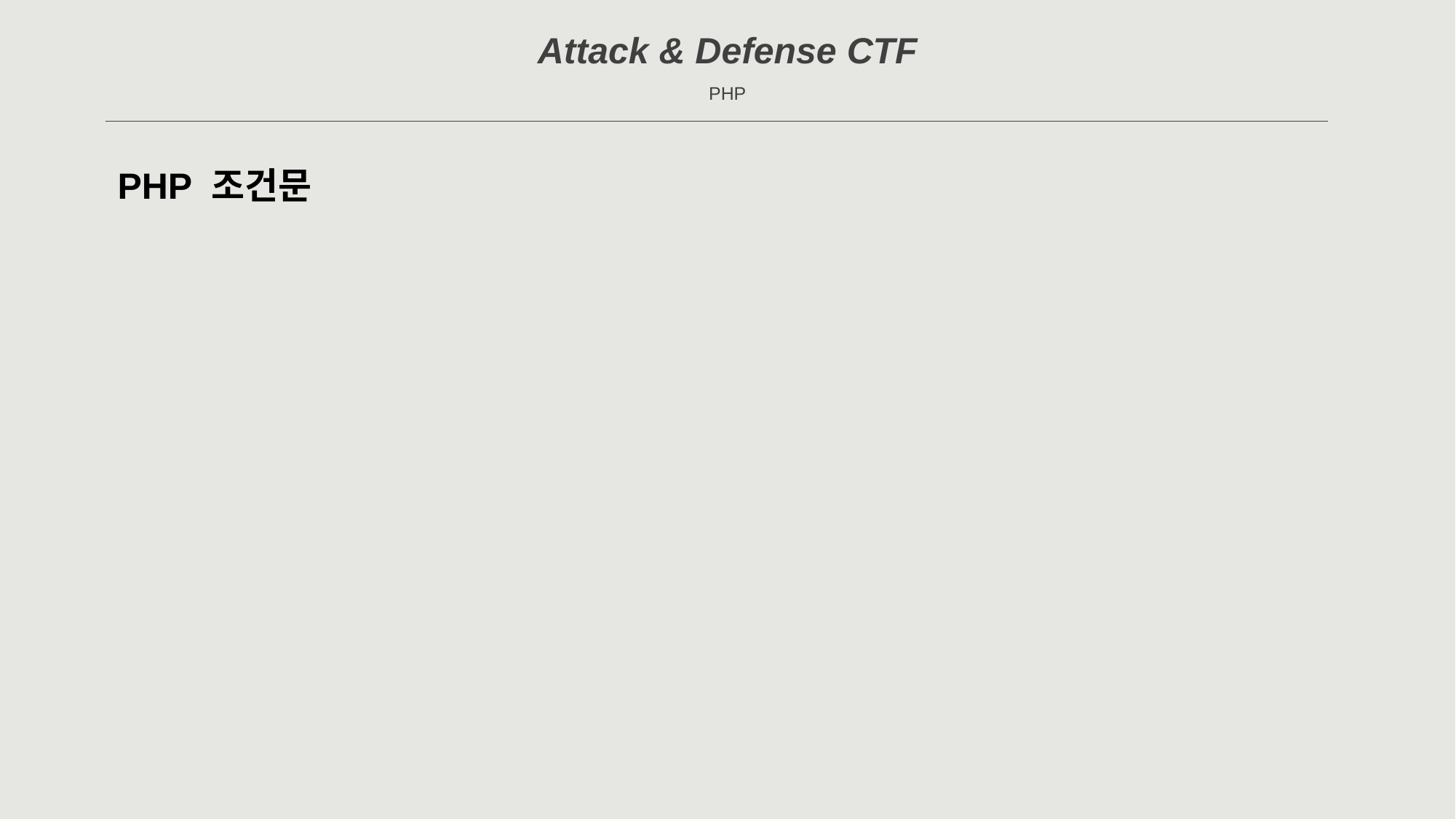

Attack & Defense CTF
PHP
PHP 조건문